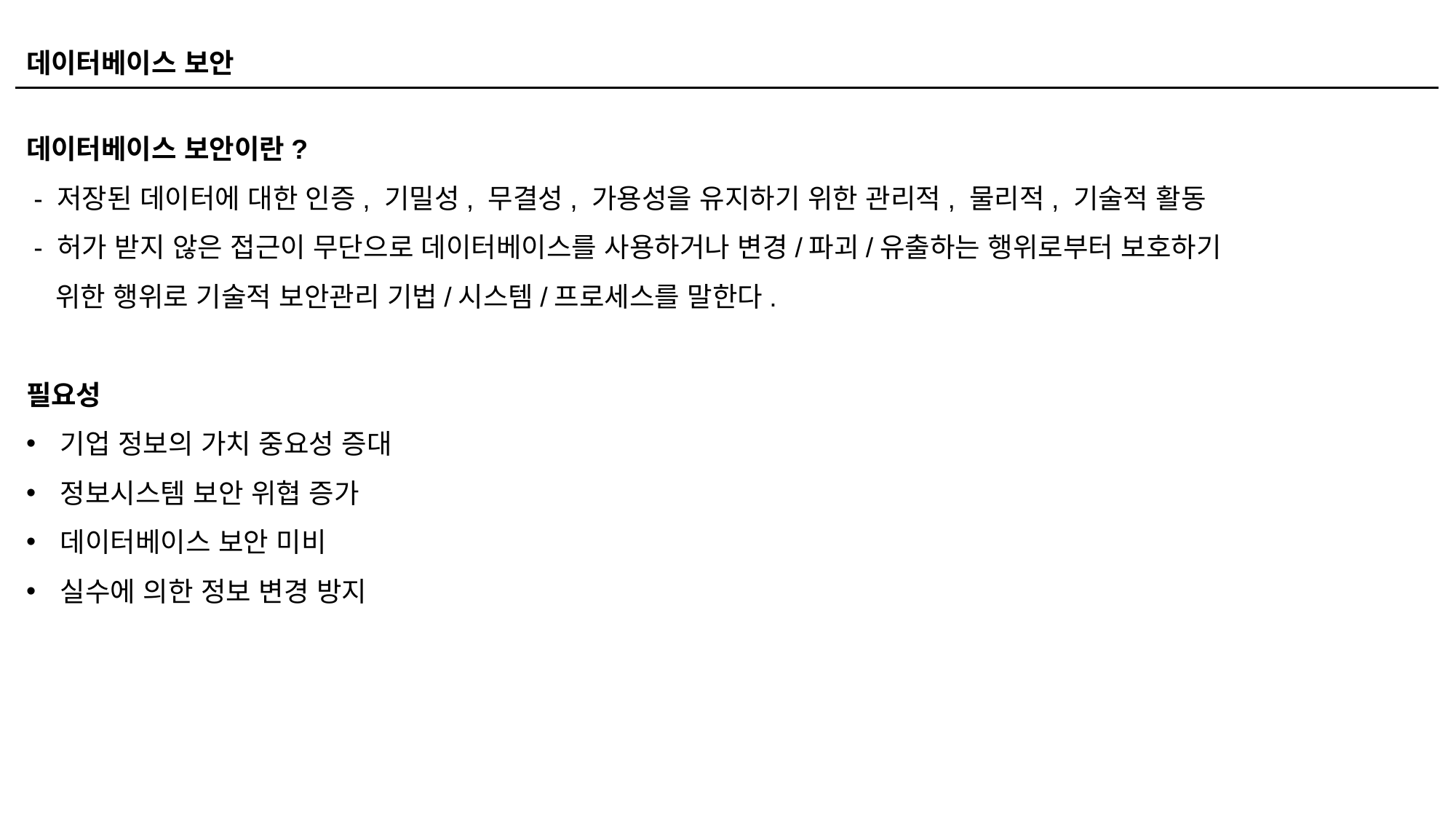

데이터베이스 보안
데이터베이스 보안이란?
 - 저장된 데이터에 대한 인증, 기밀성, 무결성, 가용성을 유지하기 위한 관리적, 물리적, 기술적 활동
 - 허가 받지 않은 접근이 무단으로 데이터베이스를 사용하거나 변경/파괴/유출하는 행위로부터 보호하기
   위한 행위로 기술적 보안관리 기법/시스템/프로세스를 말한다.

필요성
기업 정보의 가치 중요성 증대
정보시스템 보안 위협 증가
데이터베이스 보안 미비
실수에 의한 정보 변경 방지